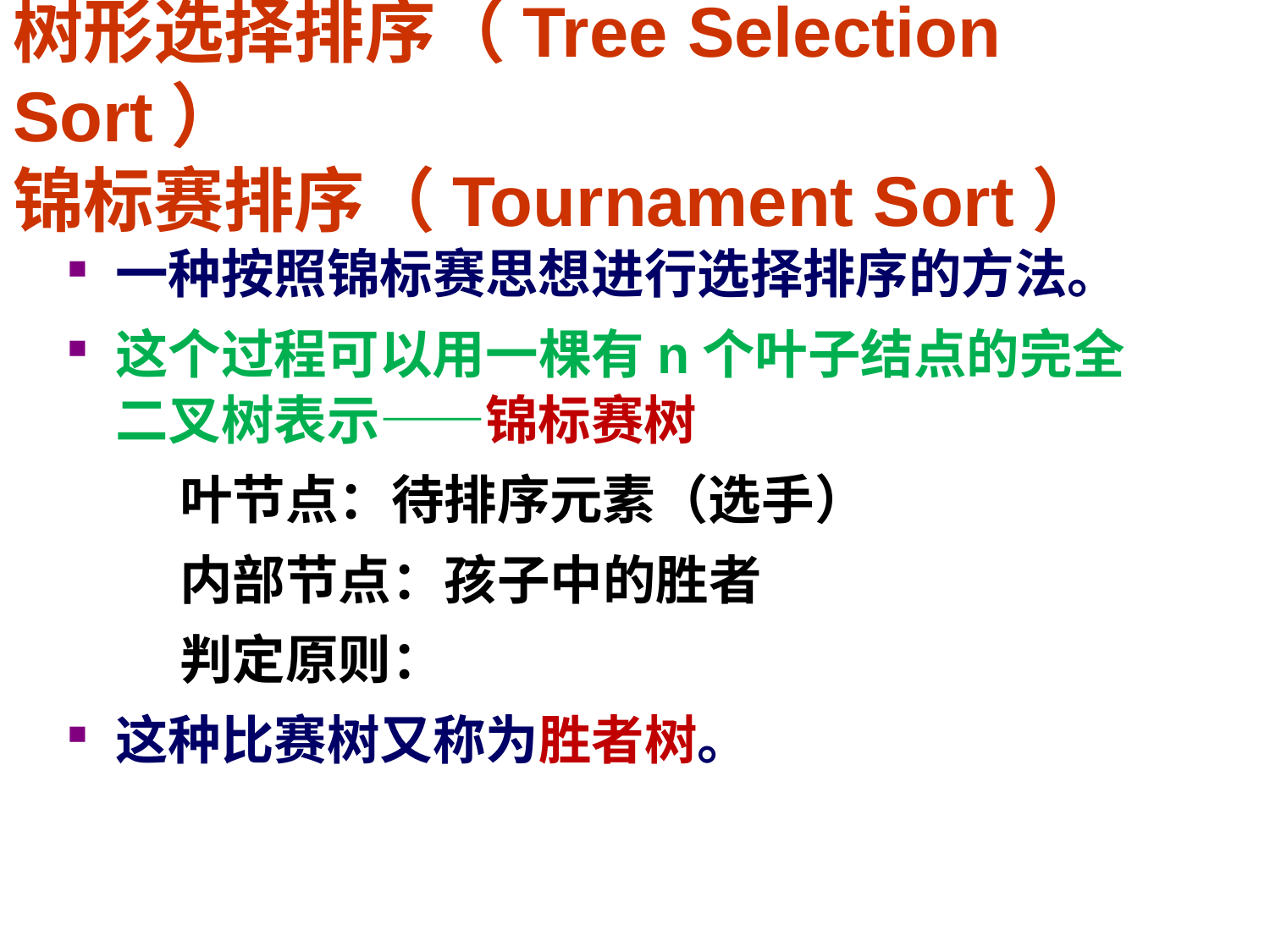

# 树形选择排序（Tree Selection Sort） 锦标赛排序（Tournament Sort）
一种按照锦标赛思想进行选择排序的方法。
这个过程可以用一棵有n个叶子结点的完全二叉树表示——锦标赛树
叶节点：待排序元素（选手）
内部节点：孩子中的胜者
判定原则：
这种比赛树又称为胜者树。